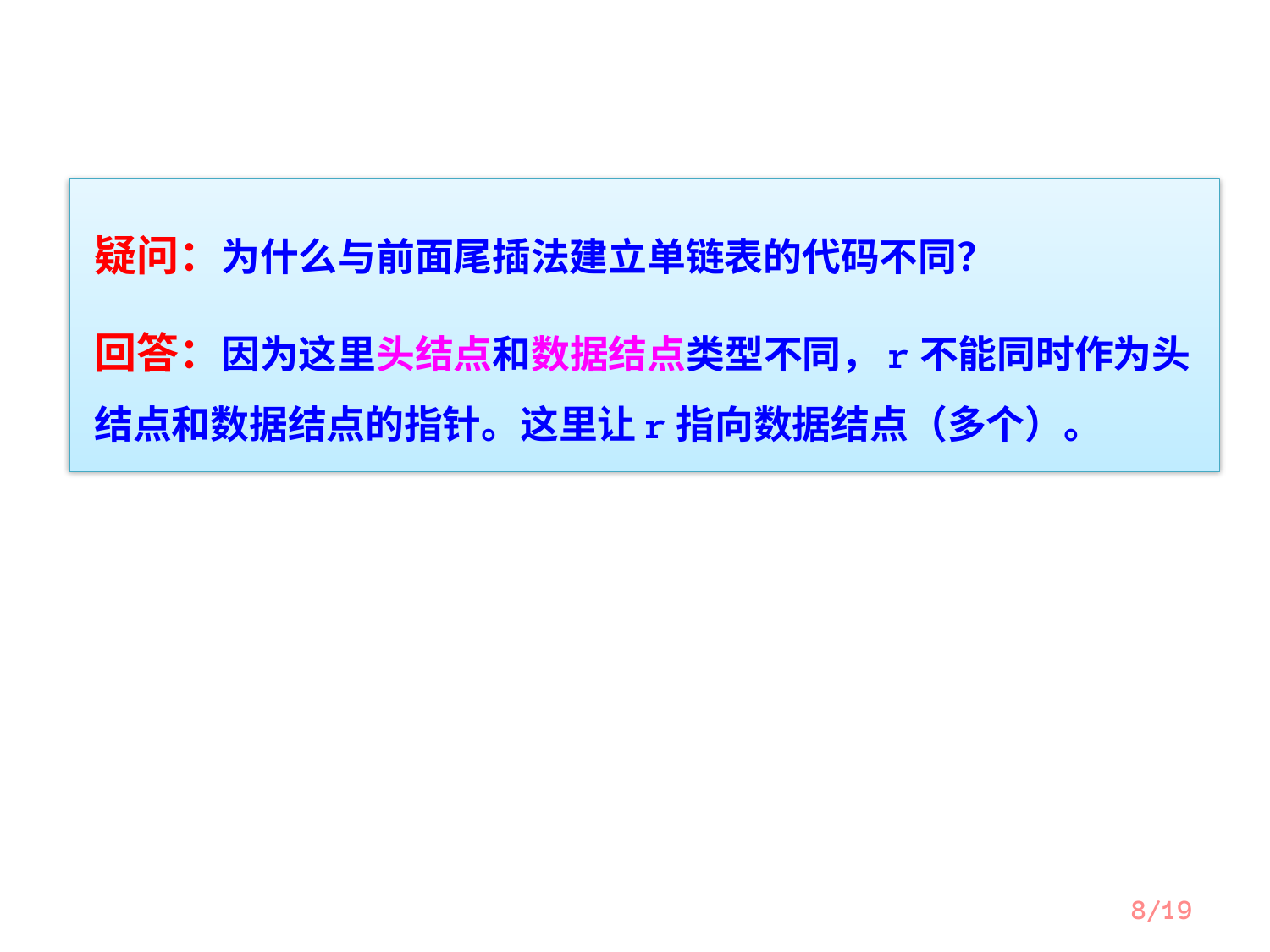

疑问：为什么与前面尾插法建立单链表的代码不同？
回答：因为这里头结点和数据结点类型不同，r不能同时作为头结点和数据结点的指针。这里让r指向数据结点（多个）。
8/19